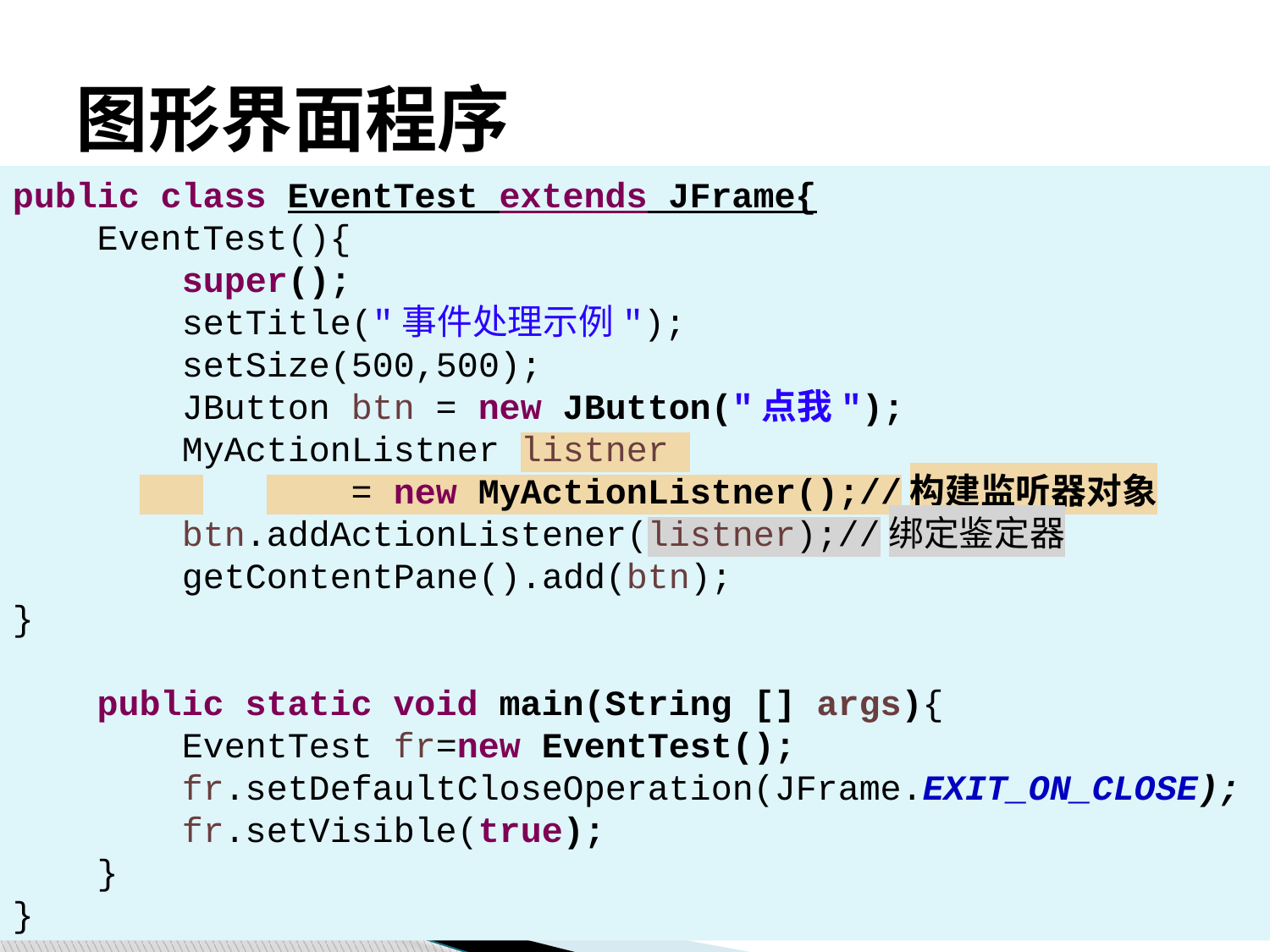

# 图形界面程序
public class EventTest extends JFrame{
    EventTest(){
        super();
        setTitle("事件处理示例");
        setSize(500,500);
        JButton btn = new JButton("点我");
        MyActionListner listner
	   	    = new MyActionListner();//构建监听器对象
        btn.addActionListener(listner);//绑定鉴定器
        getContentPane().add(btn);
}

    public static void main(String [] args){
        EventTest fr=new EventTest();
        fr.setDefaultCloseOperation(JFrame.EXIT_ON_CLOSE);
        fr.setVisible(true);
    }
}
73